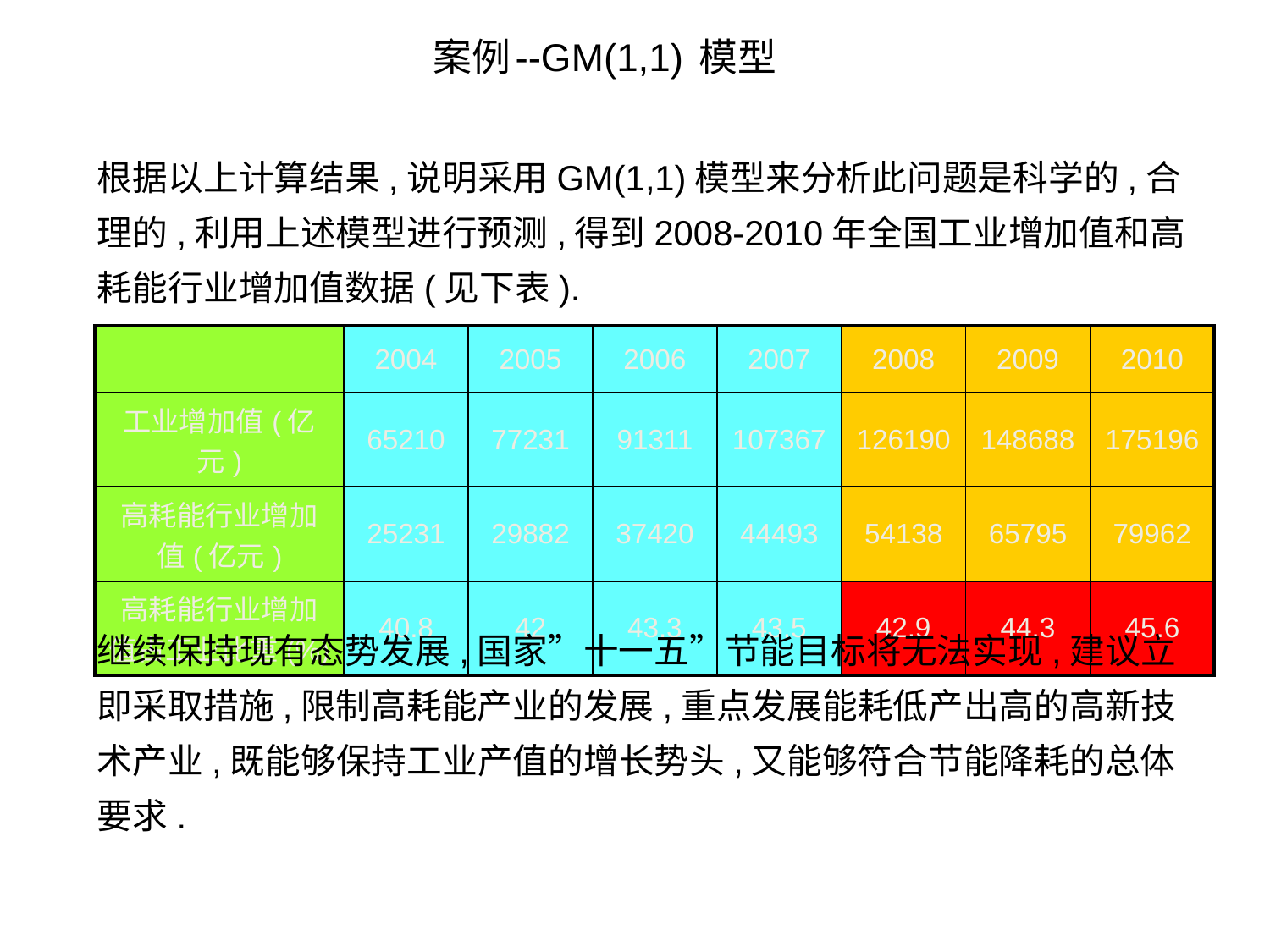

# 案例--GM(1,1) 模型
根据以上计算结果,说明采用GM(1,1)模型来分析此问题是科学的,合理的,利用上述模型进行预测,得到2008-2010年全国工业增加值和高耗能行业增加值数据(见下表).

继续保持现有态势发展,国家”十一五”节能目标将无法实现,建议立即采取措施,限制高耗能产业的发展,重点发展能耗低产出高的高新技术产业,既能够保持工业产值的增长势头,又能够符合节能降耗的总体要求.
|  | 2004 | 2005 | 2006 | 2007 | 2008 | 2009 | 2010 |
| --- | --- | --- | --- | --- | --- | --- | --- |
| 工业增加值(亿元) | 65210 | 77231 | 91311 | 107367 | 126190 | 148688 | 175196 |
| 高耗能行业增加值(亿元) | 25231 | 29882 | 37420 | 44493 | 54138 | 65795 | 79962 |
| 高耗能行业增加值占工业比重(%) | 40.8 | 42 | 43.3 | 43.5 | 42.9 | 44.3 | 45.6 |